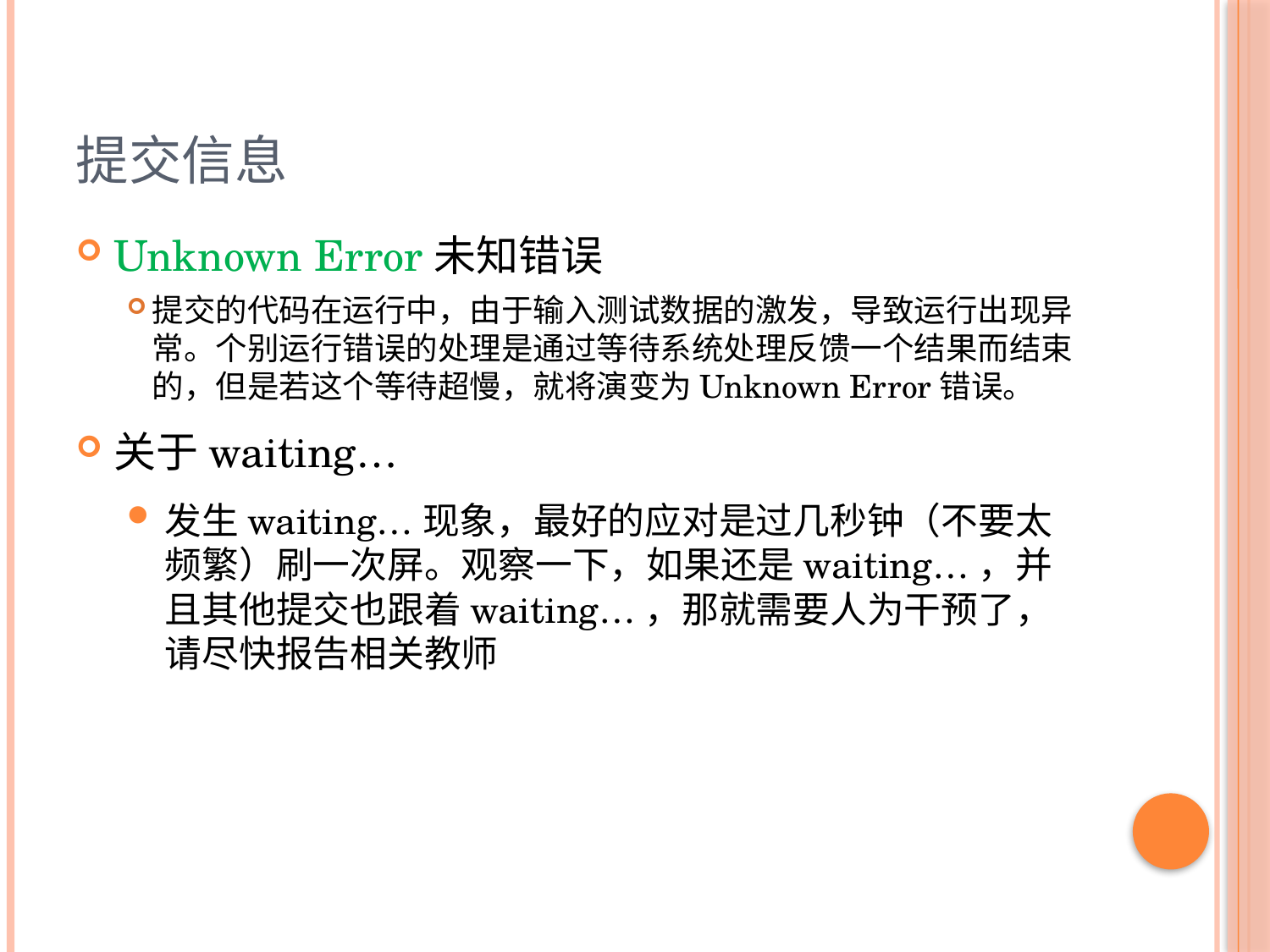

# 提交信息
Unknown Error未知错误
提交的代码在运行中，由于输入测试数据的激发，导致运行出现异常。个别运行错误的处理是通过等待系统处理反馈一个结果而结束的，但是若这个等待超慢，就将演变为Unknown Error错误。
关于waiting…
发生waiting…现象，最好的应对是过几秒钟（不要太频繁）刷一次屏。观察一下，如果还是waiting…，并且其他提交也跟着waiting…，那就需要人为干预了，请尽快报告相关教师